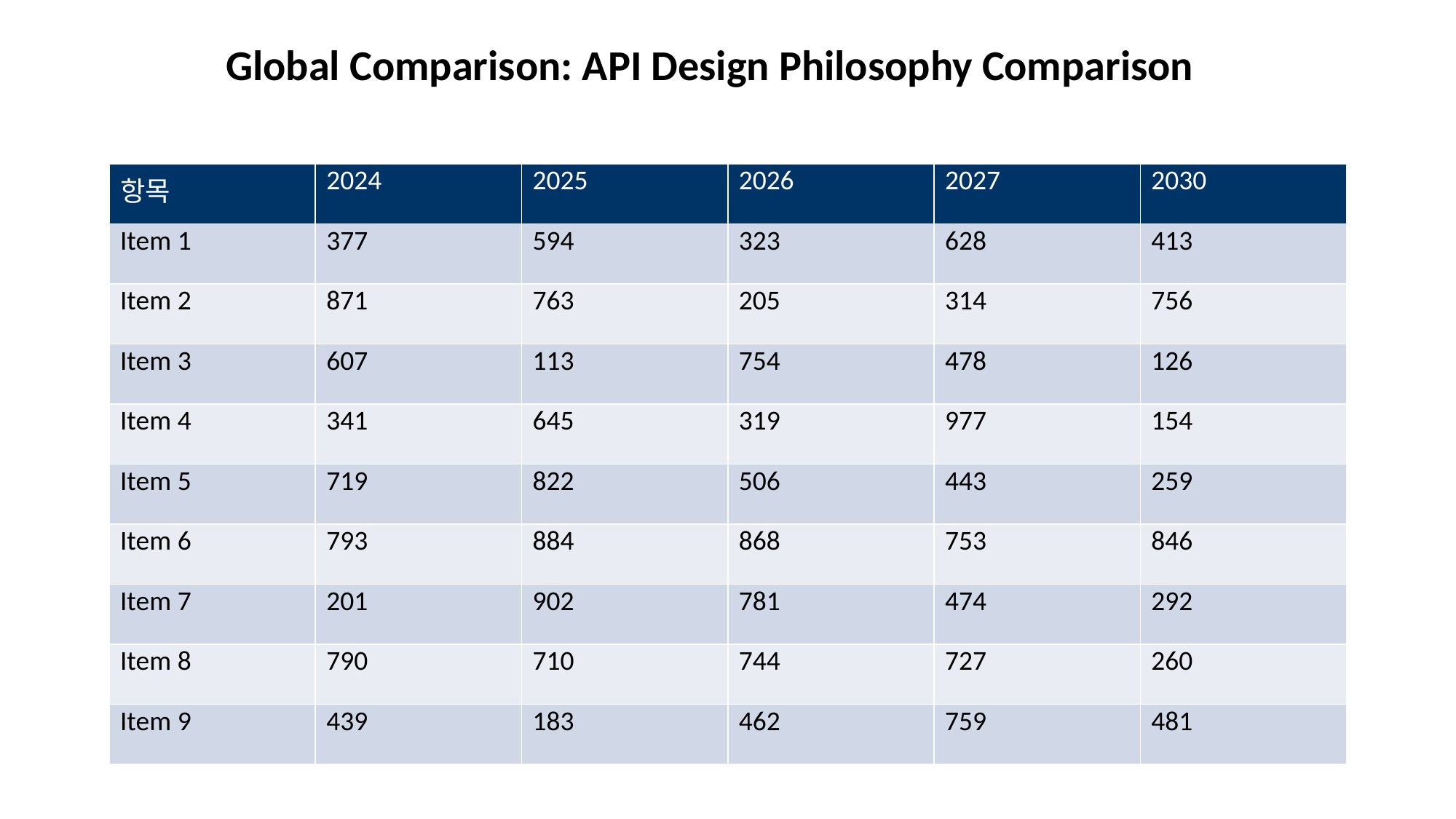

Global Comparison: API Design Philosophy Comparison
#
| 항목 | 2024 | 2025 | 2026 | 2027 | 2030 |
| --- | --- | --- | --- | --- | --- |
| Item 1 | 377 | 594 | 323 | 628 | 413 |
| Item 2 | 871 | 763 | 205 | 314 | 756 |
| Item 3 | 607 | 113 | 754 | 478 | 126 |
| Item 4 | 341 | 645 | 319 | 977 | 154 |
| Item 5 | 719 | 822 | 506 | 443 | 259 |
| Item 6 | 793 | 884 | 868 | 753 | 846 |
| Item 7 | 201 | 902 | 781 | 474 | 292 |
| Item 8 | 790 | 710 | 744 | 727 | 260 |
| Item 9 | 439 | 183 | 462 | 759 | 481 |